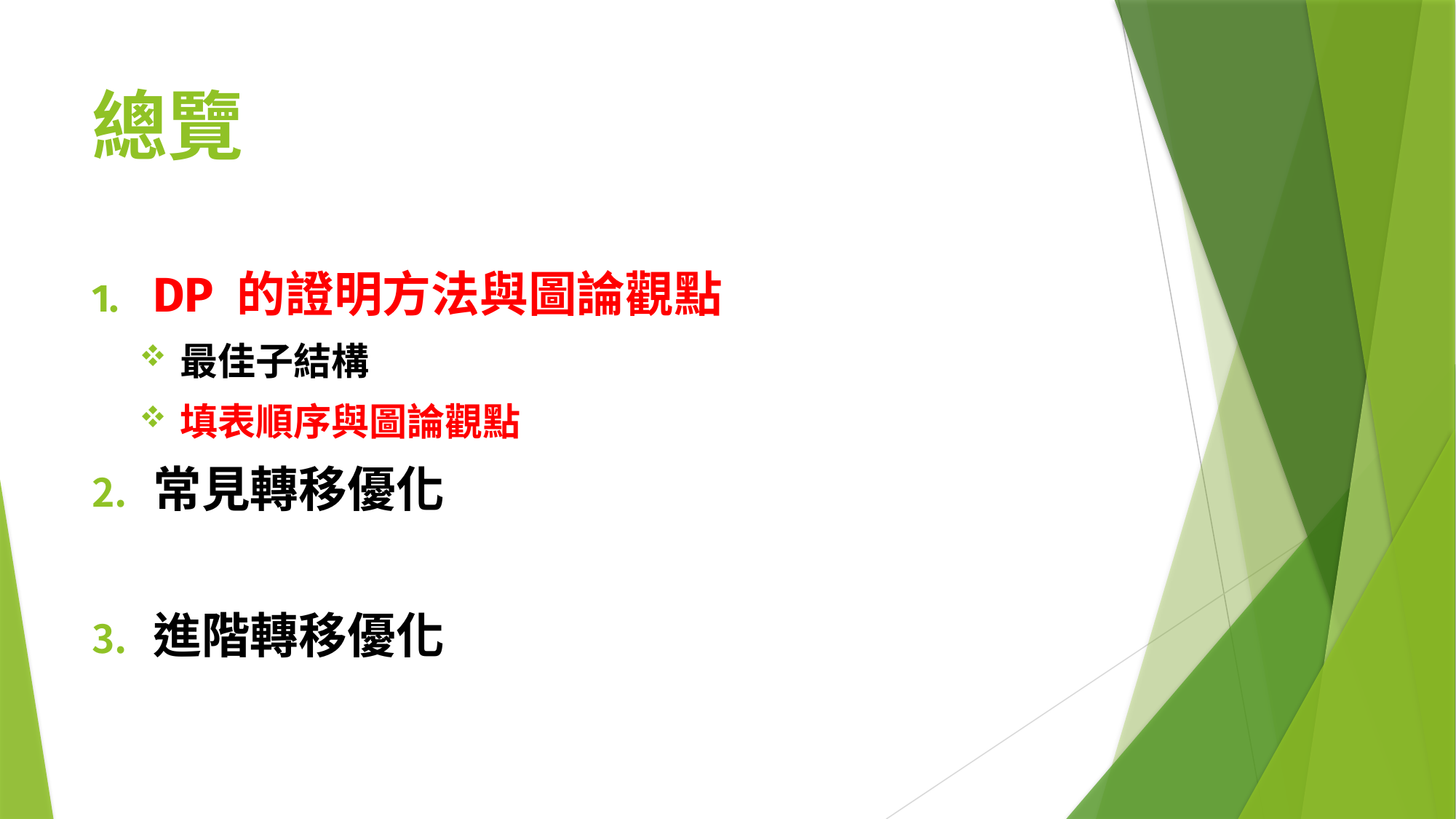

# 總覽
DP 的證明方法與圖論觀點
最佳子結構
填表順序與圖論觀點
常見轉移優化

進階轉移優化